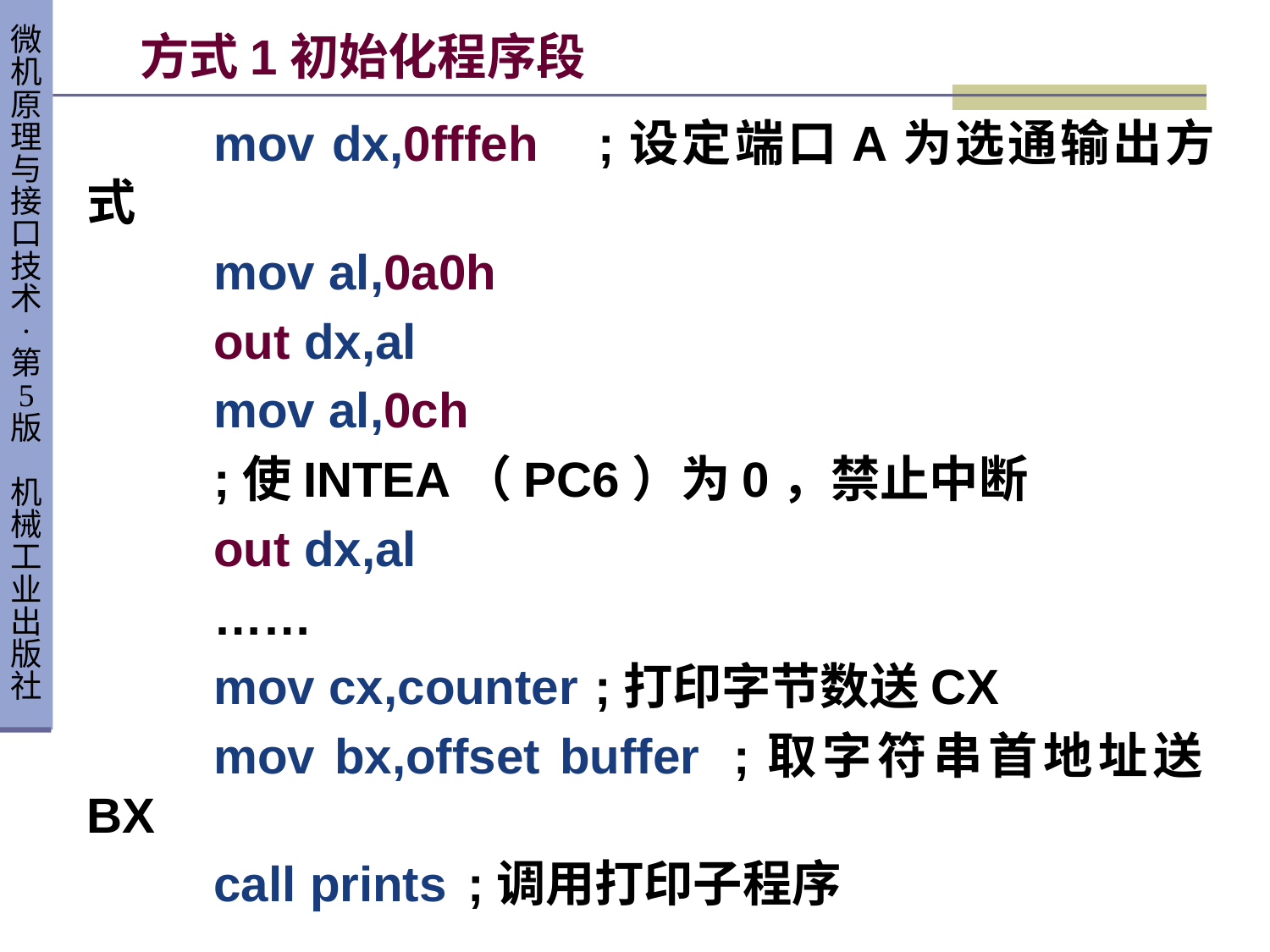

# 方式1初始化程序段
	mov dx,0fffeh	;设定端口A为选通输出方式
	mov al,0a0h
	out dx,al
	mov al,0ch
	;使INTEA（PC6）为0，禁止中断
	out dx,al
	……
	mov cx,counter	;打印字节数送CX
	mov bx,offset buffer	;取字符串首地址送BX
	call prints	;调用打印子程序